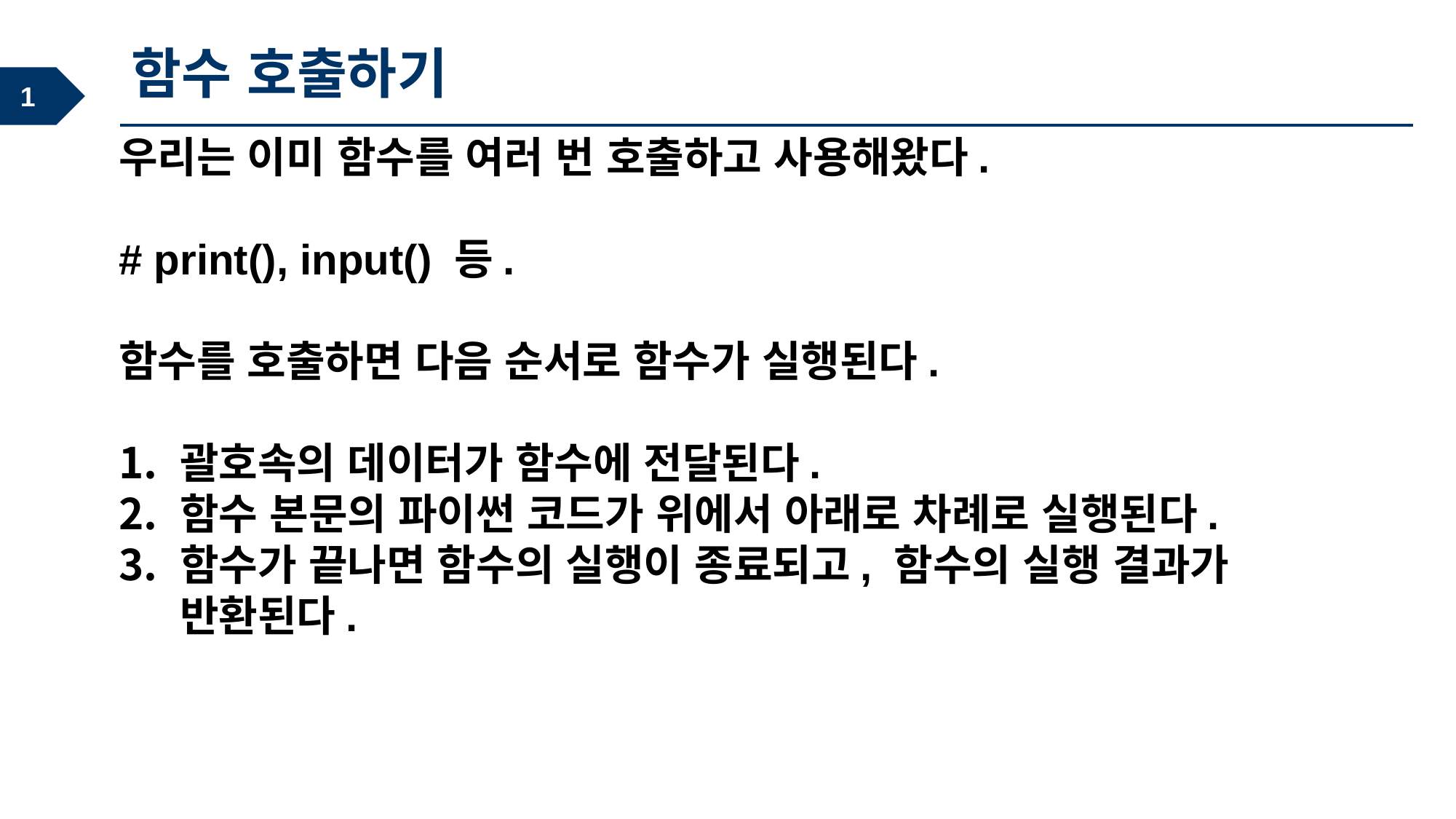

함수 호출하기
우리는 이미 함수를 여러 번 호출하고 사용해왔다.

# print(), input() 등.

함수를 호출하면 다음 순서로 함수가 실행된다.

괄호속의 데이터가 함수에 전달된다.
함수 본문의 파이썬 코드가 위에서 아래로 차례로 실행된다.
함수가 끝나면 함수의 실행이 종료되고, 함수의 실행 결과가 반환된다.